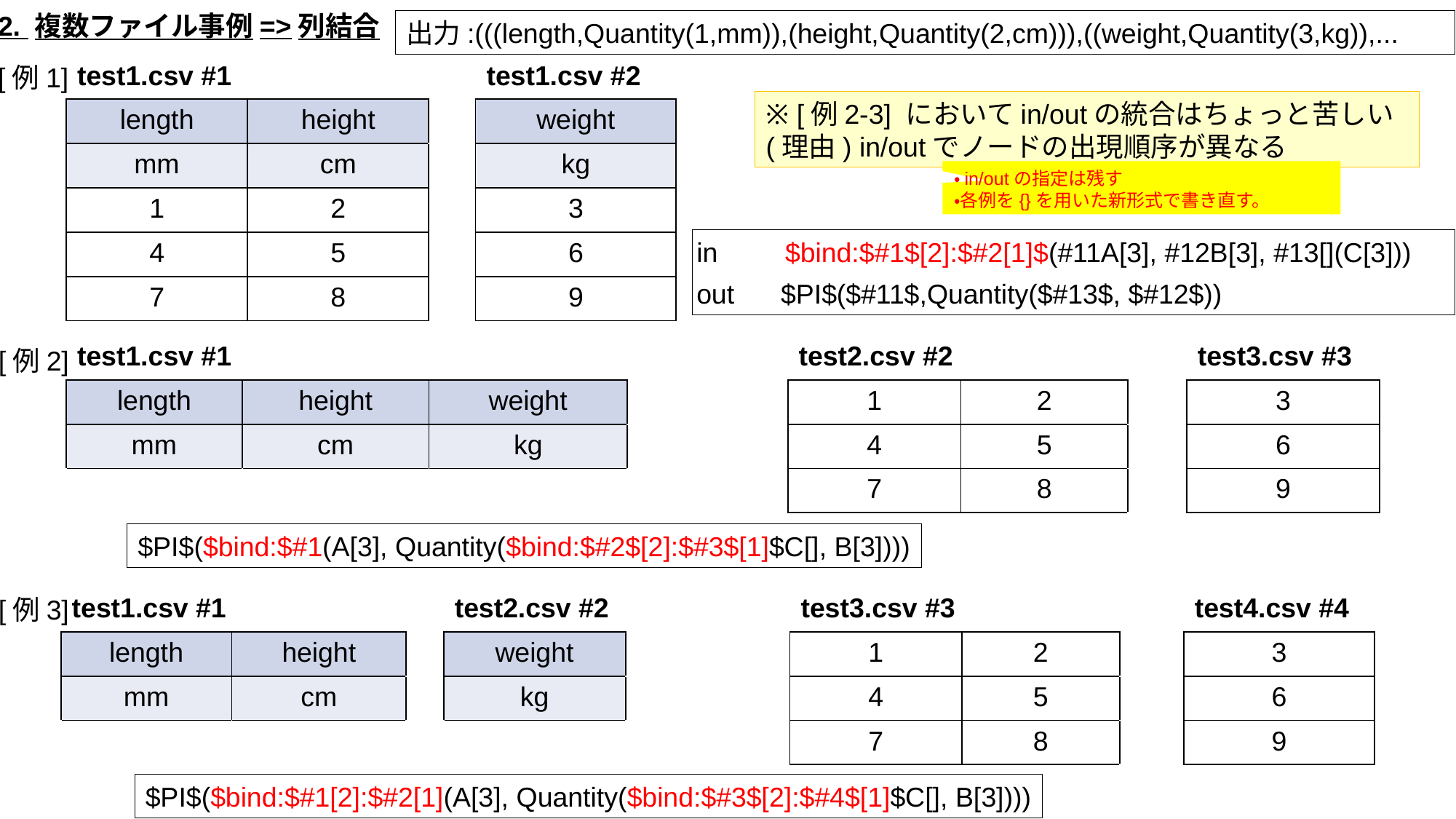

2. 複数ファイル事例=>列結合
出力:(((length,Quantity(1,mm)),(height,Quantity(2,cm))),((weight,Quantity(3,kg)),...
[例1]
| test1.csv #1 |  |  | test1.csv #2 |
| --- | --- | --- | --- |
| length | height |  | weight |
| mm | cm |  | kg |
| 1 | 2 |  | 3 |
| 4 | 5 |  | 6 |
| 7 | 8 |  | 9 |
※ [例2-3] においてin/outの統合はちょっと苦しい
(理由) in/outでノードの出現順序が異なる
・in/outの指定は残す
・各例を{}を用いた新形式で書き直す。
in　　$bind:$#1$[2]:$#2[1]$(#11A[3], #12B[3], #13[](C[3]))
out　 $PI$($#11$,Quantity($#13$, $#12$))
| test1.csv #1 |  |  |  | test2.csv #2 |  |  | test3.csv #3 |
| --- | --- | --- | --- | --- | --- | --- | --- |
| length | height | weight |  | 1 | 2 |  | 3 |
| mm | cm | kg |  | 4 | 5 |  | 6 |
|  |  |  |  | 7 | 8 |  | 9 |
[例2]
$PI$($bind:$#1(A[3], Quantity($bind:$#2$[2]:$#3$[1]$C[], B[3])))
[例3]
| test1.csv #1 |  |  | test2.csv #2 |  | test3.csv #3 |  |  | test4.csv #4 |
| --- | --- | --- | --- | --- | --- | --- | --- | --- |
| length | height |  | weight |  | 1 | 2 |  | 3 |
| mm | cm |  | kg |  | 4 | 5 |  | 6 |
|  |  |  |  |  | 7 | 8 |  | 9 |
$PI$($bind:$#1[2]:$#2[1](A[3], Quantity($bind:$#3$[2]:$#4$[1]$C[], B[3])))